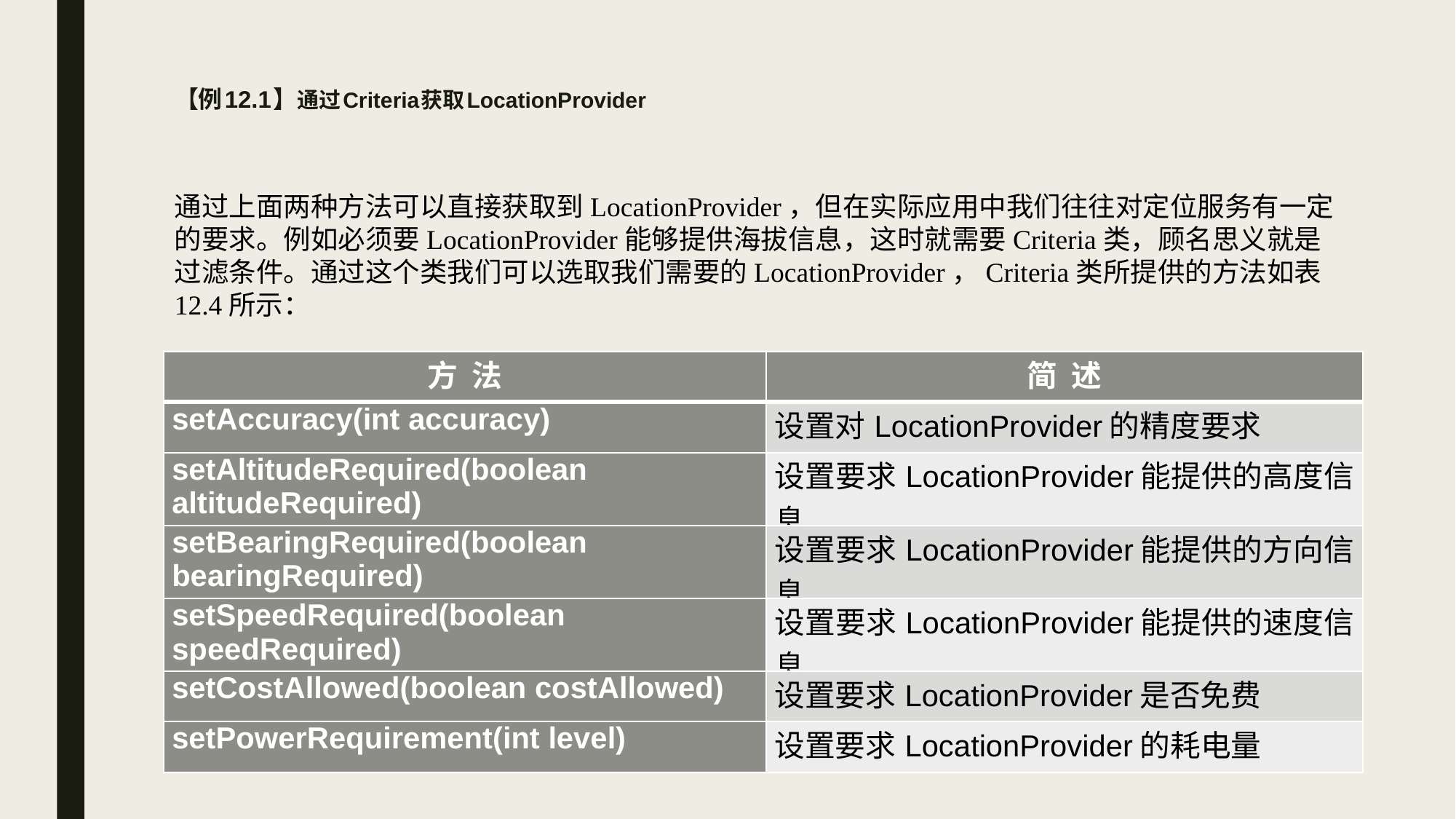

# 【例12.1】通过Criteria获取LocationProvider
通过上面两种方法可以直接获取到LocationProvider，但在实际应用中我们往往对定位服务有一定的要求。例如必须要LocationProvider能够提供海拔信息，这时就需要Criteria类，顾名思义就是过滤条件。通过这个类我们可以选取我们需要的LocationProvider，Criteria类所提供的方法如表12.4所示：
| 方 法 | 简 述 |
| --- | --- |
| setAccuracy(int accuracy) | 设置对LocationProvider的精度要求 |
| setAltitudeRequired(boolean altitudeRequired) | 设置要求LocationProvider能提供的高度信息 |
| setBearingRequired(boolean bearingRequired) | 设置要求LocationProvider能提供的方向信息 |
| setSpeedRequired(boolean speedRequired) | 设置要求LocationProvider能提供的速度信息 |
| setCostAllowed(boolean costAllowed) | 设置要求LocationProvider是否免费 |
| setPowerRequirement(int level) | 设置要求LocationProvider的耗电量 |